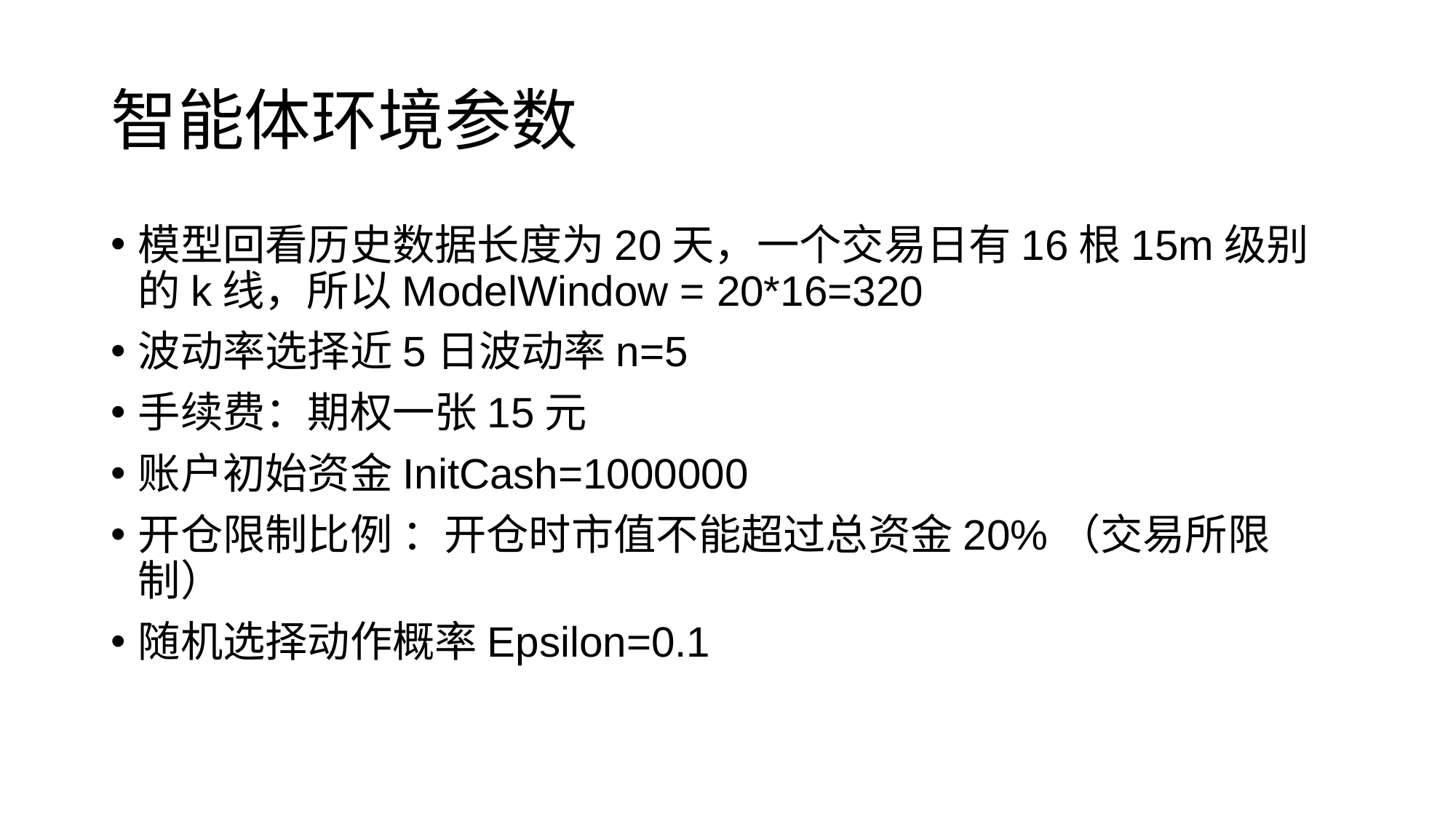

# 智能体环境参数
模型回看历史数据长度为20天，一个交易日有16根15m级别的k线，所以ModelWindow = 20*16=320
波动率选择近5日波动率n=5
手续费：期权一张15元
账户初始资金InitCash=1000000
开仓限制比例 ：开仓时市值不能超过总资金20%（交易所限制）
随机选择动作概率Epsilon=0.1